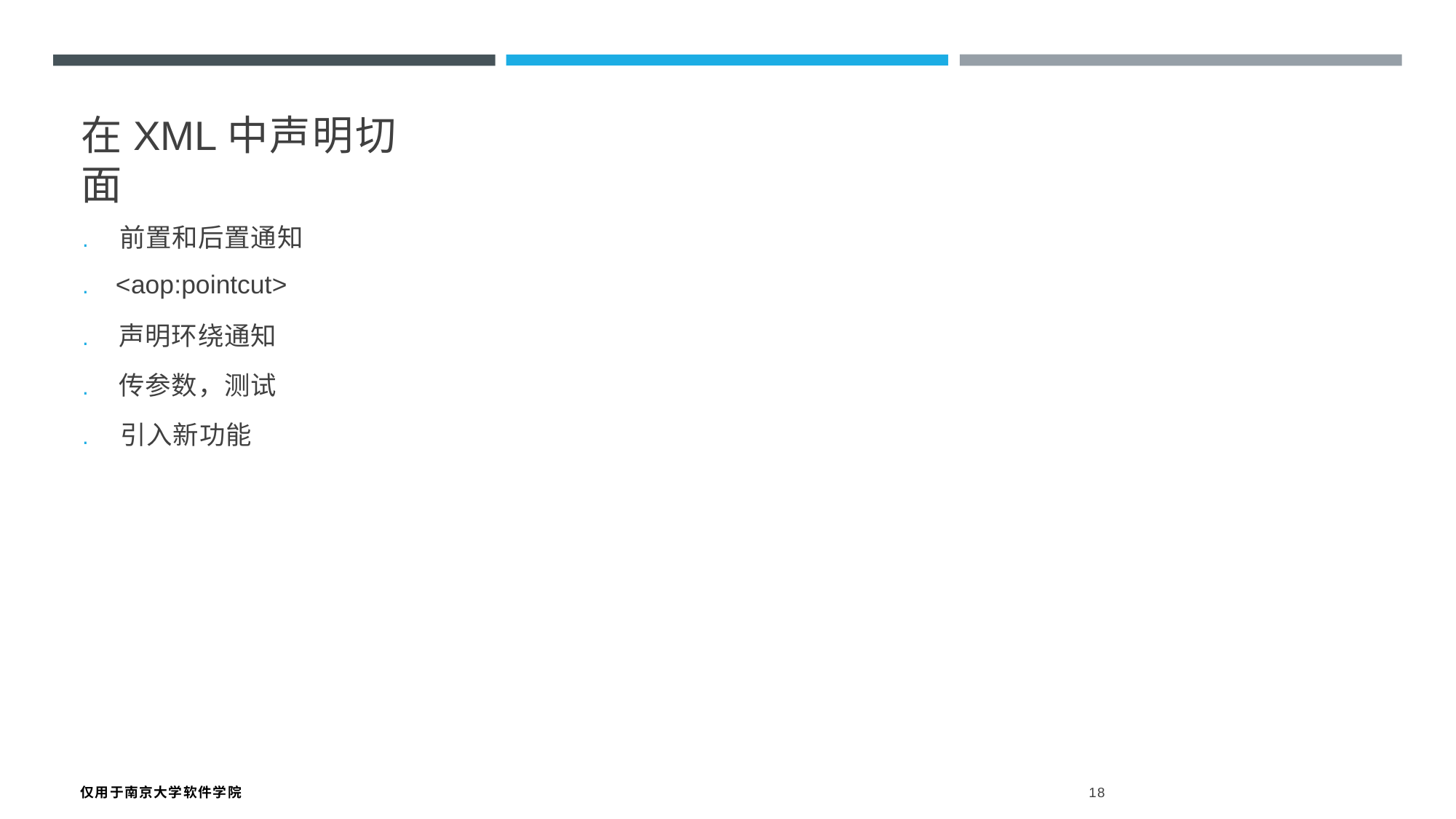

在XML中声明切面

.   前置和后置通知
.    <aop:pointcut>
.   声明环绕通知
.   传参数，测试

.    引入新功能

仅用于南京大学软件学院                                                                                                                                                                                                                                                                                18